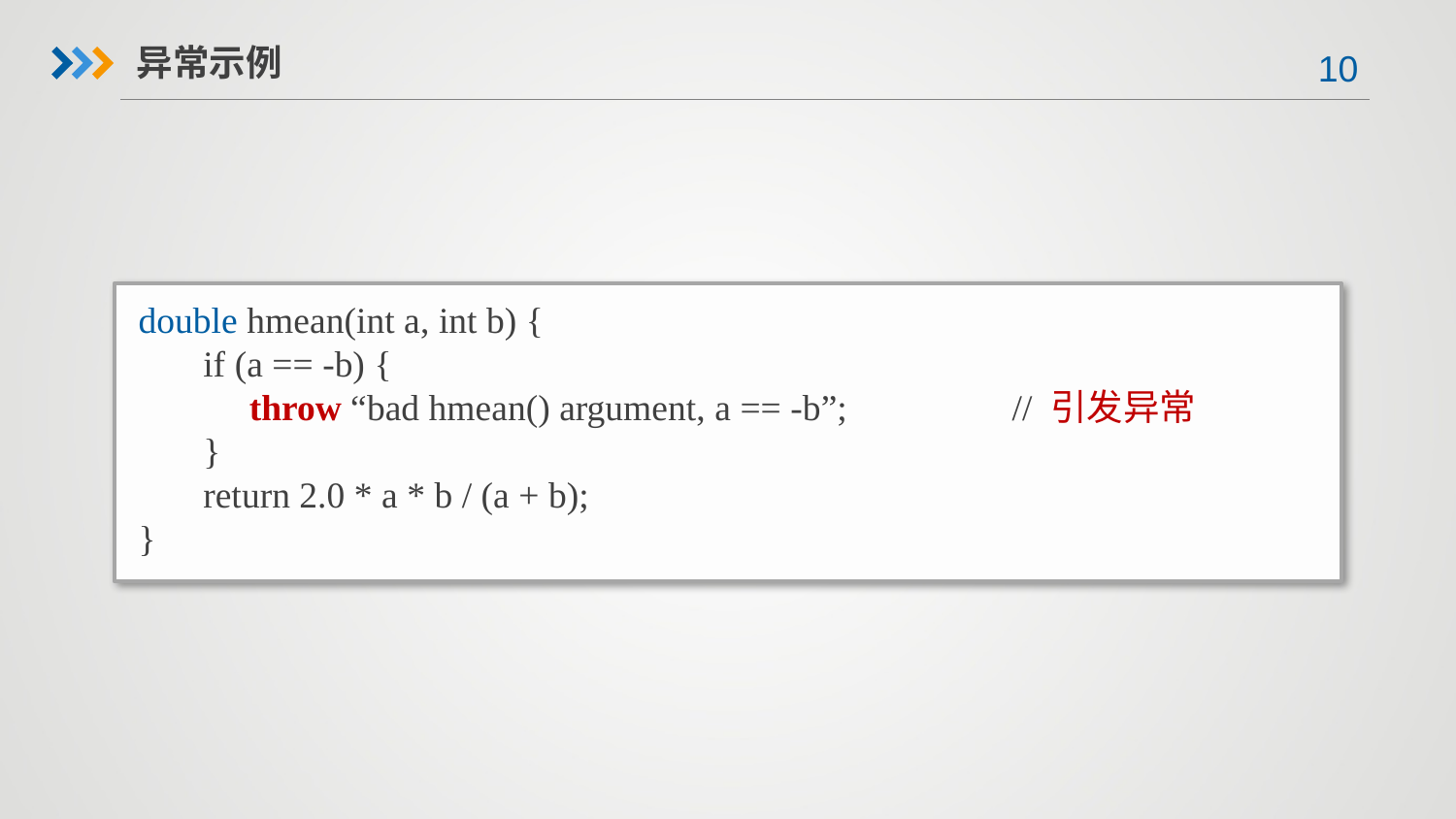

异常示例

double hmean(int a, int b) {
       if (a == -b) {
            throw “bad hmean() argument, a == -b”;		// 引发异常
       }
       return 2.0 * a * b / (a + b);
}